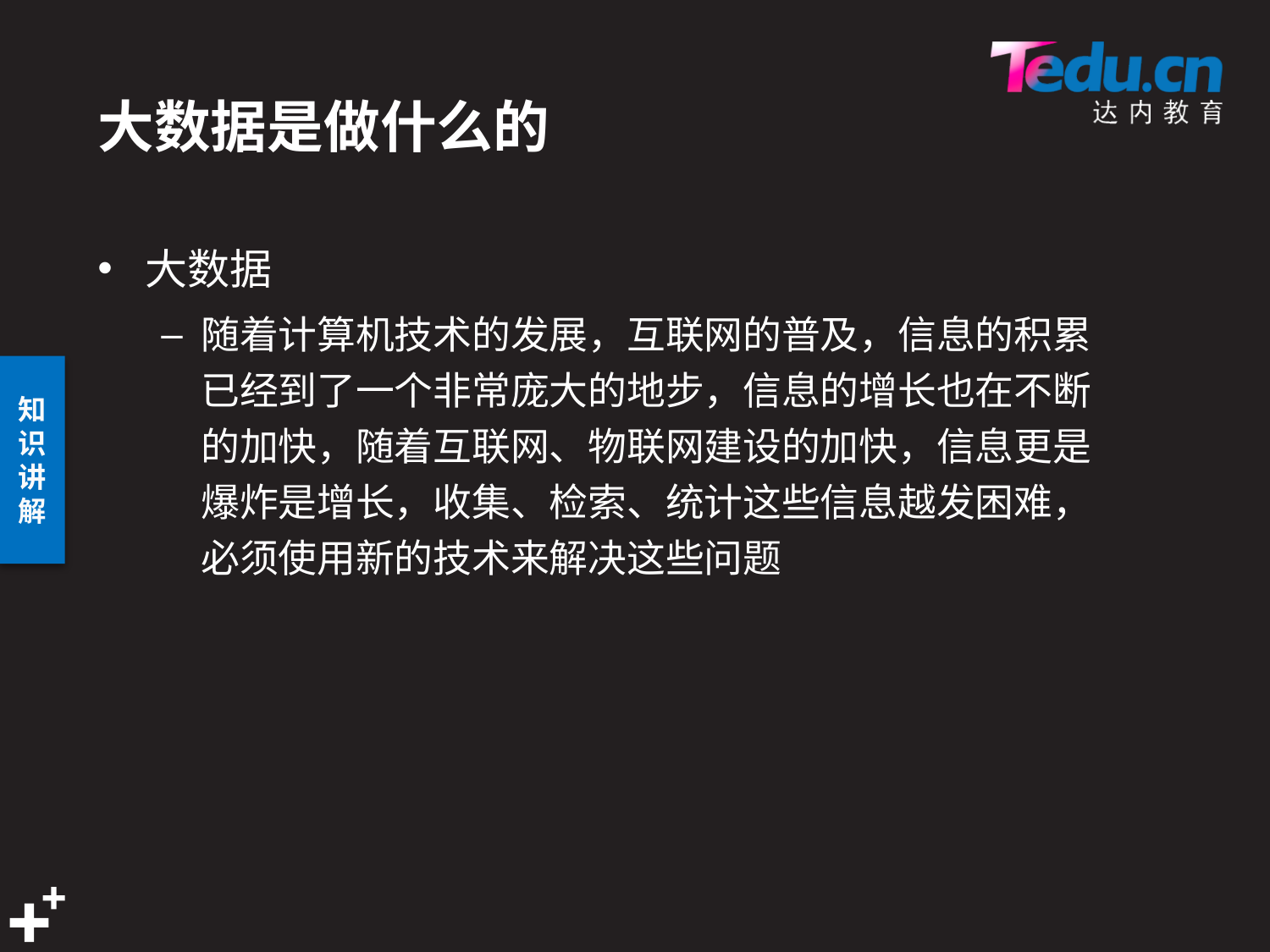

# 大数据是做什么的
大数据
随着计算机技术的发展，互联网的普及，信息的积累已经到了一个非常庞大的地步，信息的增长也在不断的加快，随着互联网、物联网建设的加快，信息更是爆炸是增长，收集、检索、统计这些信息越发困难，必须使用新的技术来解决这些问题